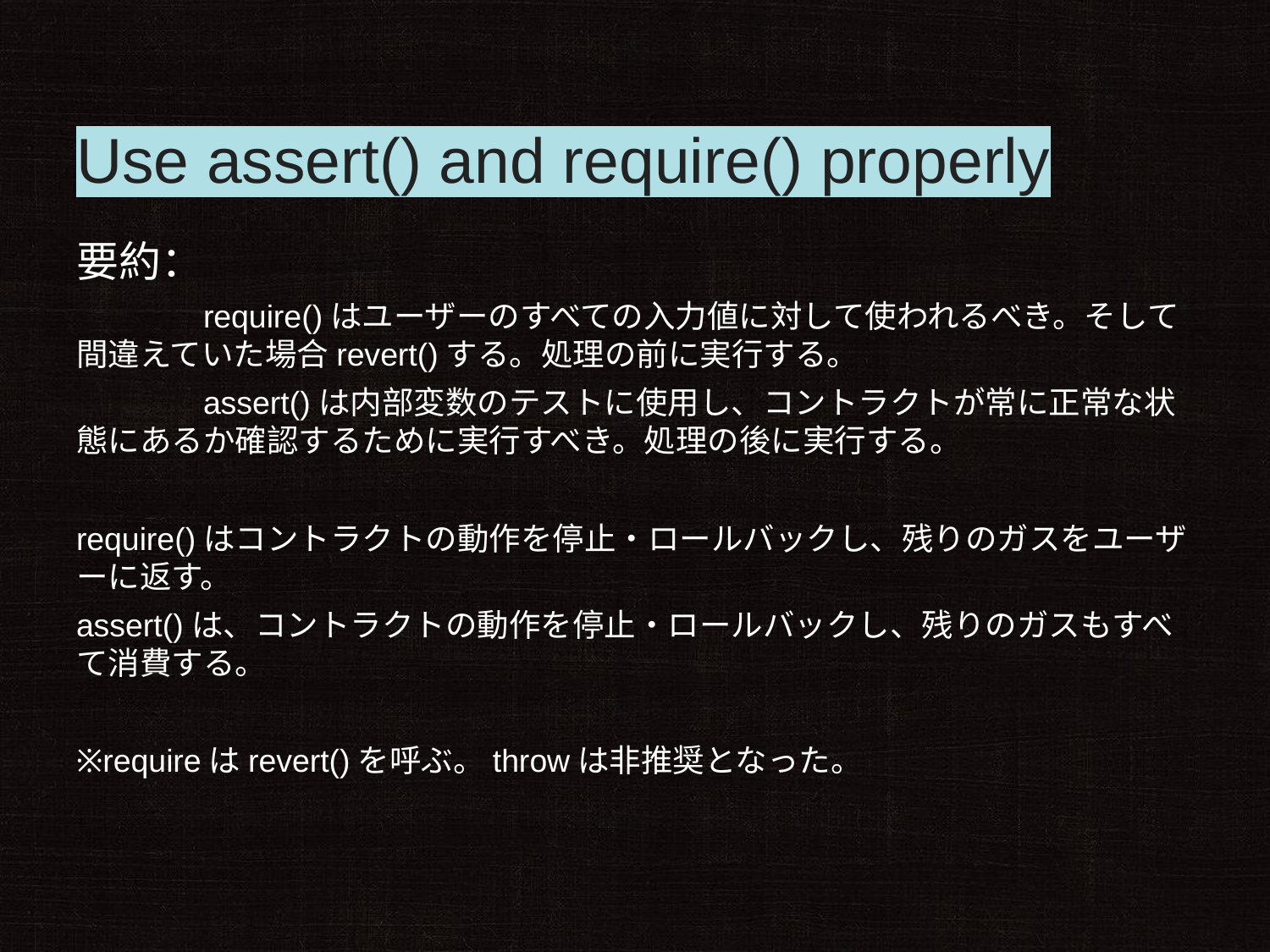

# Use assert() and require() properly
要約：
	require()はユーザーのすべての入力値に対して使われるべき。そして間違えていた場合revert()する。処理の前に実行する。
	assert()は内部変数のテストに使用し、コントラクトが常に正常な状態にあるか確認するために実行すべき。処理の後に実行する。

require()はコントラクトの動作を停止・ロールバックし、残りのガスをユーザーに返す。
assert()は、コントラクトの動作を停止・ロールバックし、残りのガスもすべて消費する。

※requireはrevert()を呼ぶ。throwは非推奨となった。